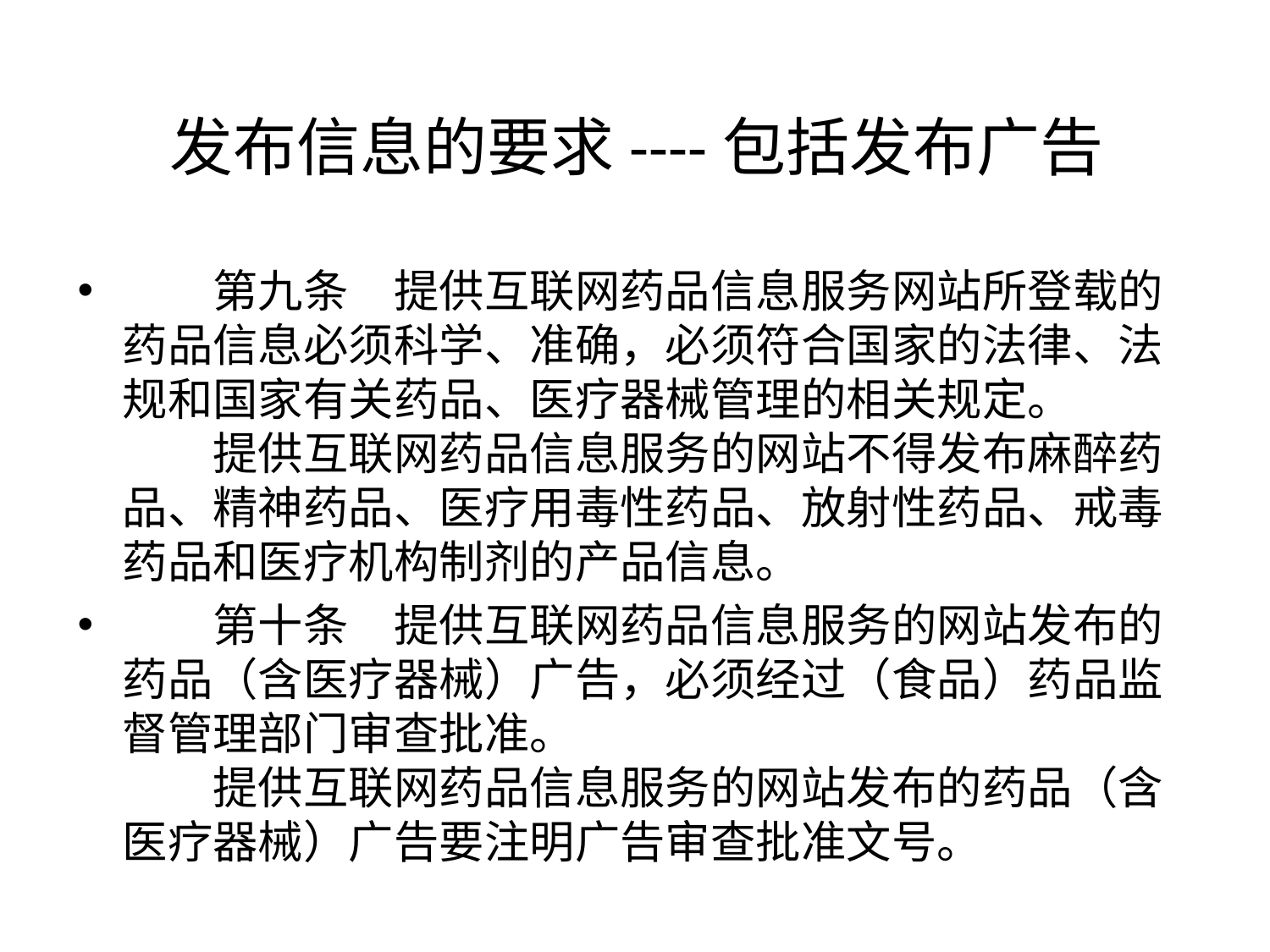

# 发布信息的要求----包括发布广告
　　第九条　提供互联网药品信息服务网站所登载的药品信息必须科学、准确，必须符合国家的法律、法规和国家有关药品、医疗器械管理的相关规定。
　　提供互联网药品信息服务的网站不得发布麻醉药品、精神药品、医疗用毒性药品、放射性药品、戒毒药品和医疗机构制剂的产品信息。
　　第十条　提供互联网药品信息服务的网站发布的药品（含医疗器械）广告，必须经过（食品）药品监督管理部门审查批准。
　　提供互联网药品信息服务的网站发布的药品（含医疗器械）广告要注明广告审查批准文号。